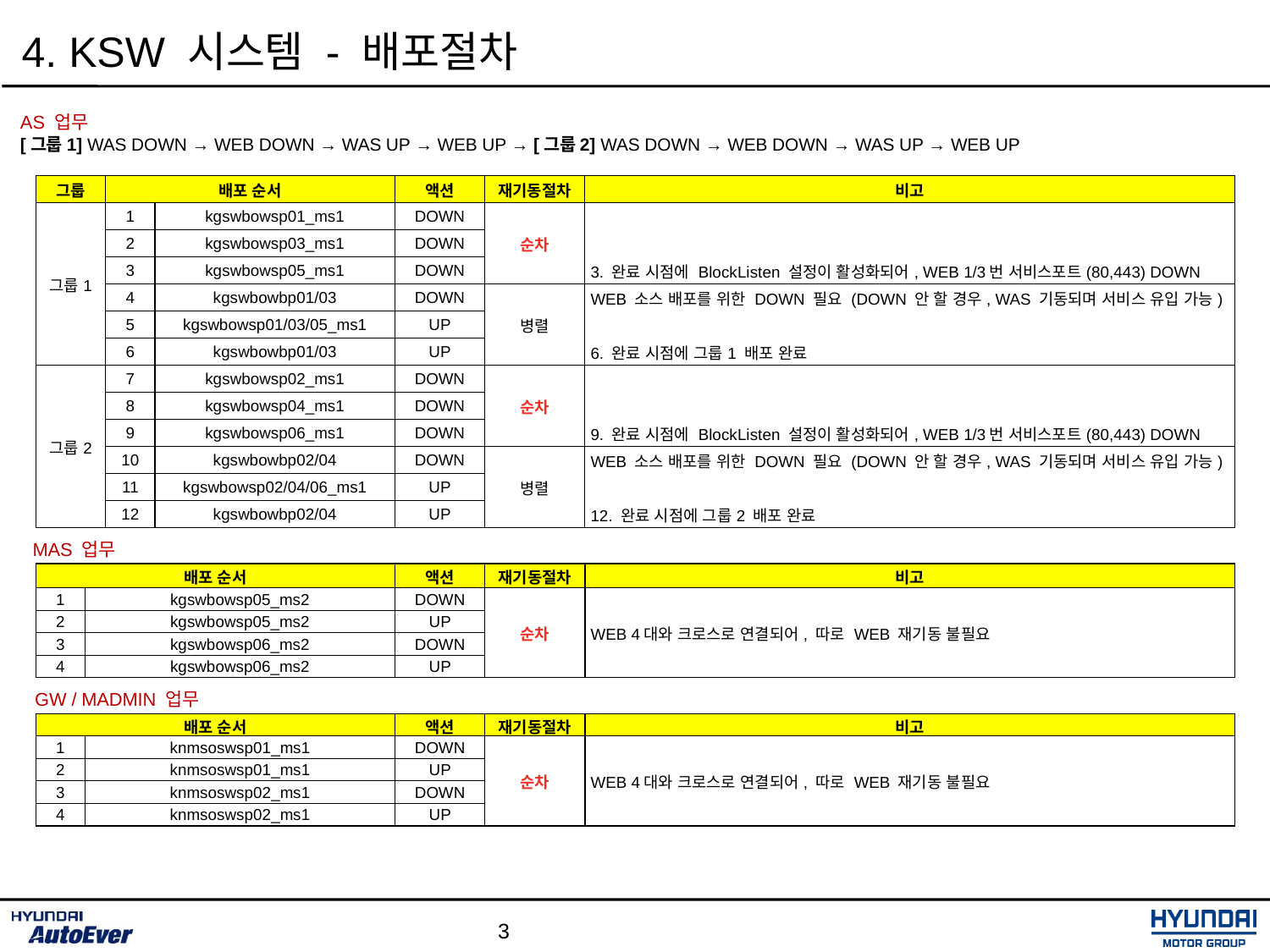

4. KSW 시스템 - 배포절차
AS 업무
[그룹1] WAS DOWN → WEB DOWN → WAS UP → WEB UP → [그룹2] WAS DOWN → WEB DOWN → WAS UP → WEB UP
| 그룹 | 배포 순서 |  | 액션 | 재기동절차 | 비고 |
| --- | --- | --- | --- | --- | --- |
| 그룹1 | 1 | kgswbowsp01\_ms1 | DOWN | 순차 |  |
|  | 2 | kgswbowsp03\_ms1 | DOWN |  |  |
|  | 3 | kgswbowsp05\_ms1 | DOWN |  | 3. 완료 시점에 BlockListen 설정이 활성화되어, WEB 1/3번 서비스포트(80,443) DOWN |
|  | 4 | kgswbowbp01/03 | DOWN | 병렬 | WEB 소스 배포를 위한 DOWN 필요 (DOWN 안 할 경우, WAS 기동되며 서비스 유입 가능) |
|  | 5 | kgswbowsp01/03/05\_ms1 | UP |  |  |
|  | 6 | kgswbowbp01/03 | UP |  | 6. 완료 시점에 그룹1 배포 완료 |
| 그룹2 | 7 | kgswbowsp02\_ms1 | DOWN | 순차 |  |
|  | 8 | kgswbowsp04\_ms1 | DOWN |  |  |
|  | 9 | kgswbowsp06\_ms1 | DOWN |  | 9. 완료 시점에 BlockListen 설정이 활성화되어, WEB 1/3번 서비스포트(80,443) DOWN |
|  | 10 | kgswbowbp02/04 | DOWN | 병렬 | WEB 소스 배포를 위한 DOWN 필요 (DOWN 안 할 경우, WAS 기동되며 서비스 유입 가능) |
|  | 11 | kgswbowsp02/04/06\_ms1 | UP |  |  |
|  | 12 | kgswbowbp02/04 | UP |  | 12. 완료 시점에 그룹2 배포 완료 |
MAS 업무
| 배포 순서 |  | 액션 | 재기동절차 | 비고 |
| --- | --- | --- | --- | --- |
| 1 | kgswbowsp05\_ms2 | DOWN | 순차 | WEB 4대와 크로스로 연결되어, 따로 WEB 재기동 불필요 |
| 2 | kgswbowsp05\_ms2 | UP |  |  |
| 3 | kgswbowsp06\_ms2 | DOWN |  |  |
| 4 | kgswbowsp06\_ms2 | UP |  |  |
GW / MADMIN 업무
| 배포 순서 |  | 액션 | 재기동절차 | 비고 |
| --- | --- | --- | --- | --- |
| 1 | knmsoswsp01\_ms1 | DOWN | 순차 | WEB 4대와 크로스로 연결되어, 따로 WEB 재기동 불필요 |
| 2 | knmsoswsp01\_ms1 | UP |  |  |
| 3 | knmsoswsp02\_ms1 | DOWN |  |  |
| 4 | knmsoswsp02\_ms1 | UP |  |  |
3